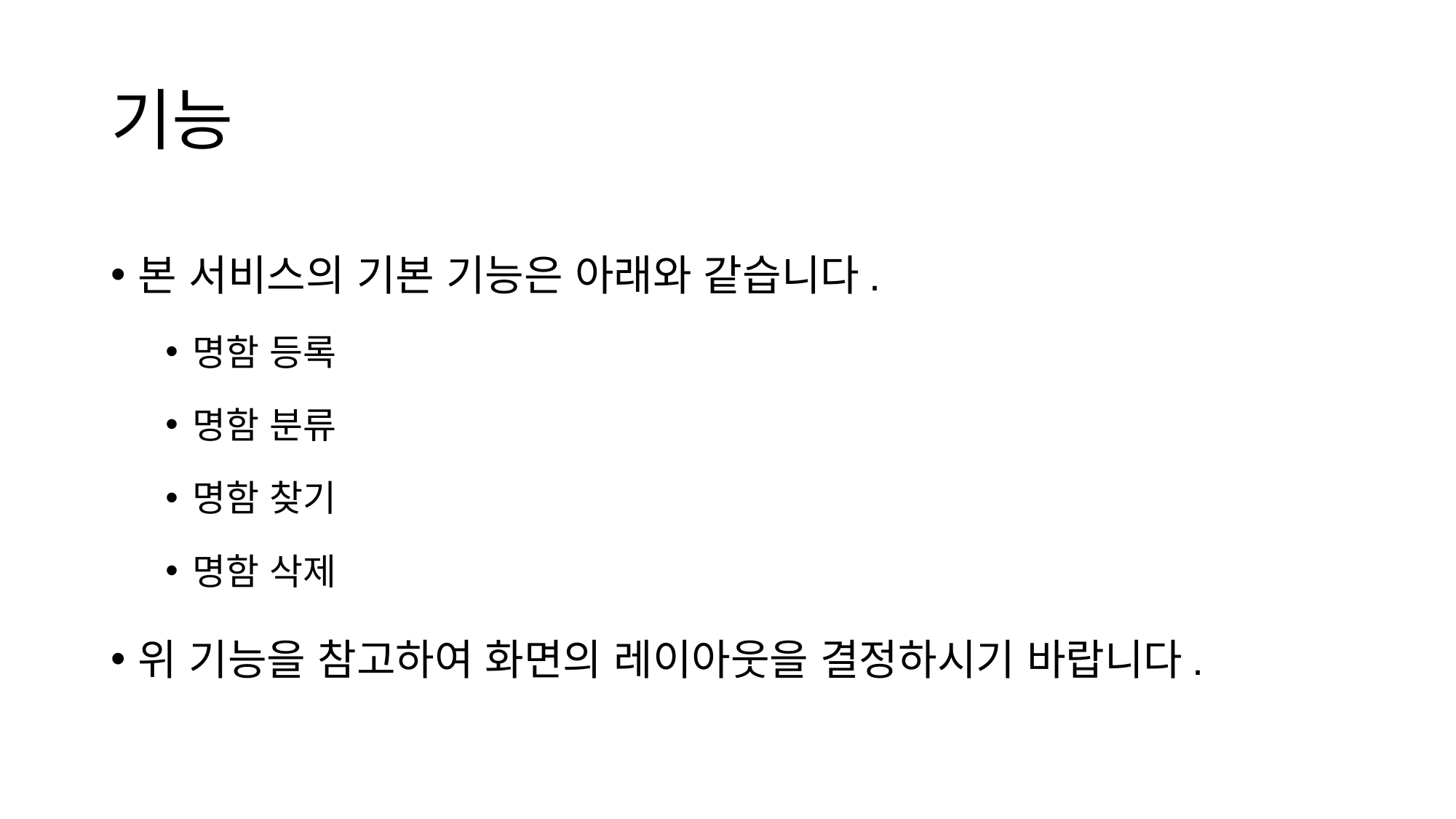

# 기능
본 서비스의 기본 기능은 아래와 같습니다.
명함 등록
명함 분류
명함 찾기
명함 삭제
위 기능을 참고하여 화면의 레이아웃을 결정하시기 바랍니다.